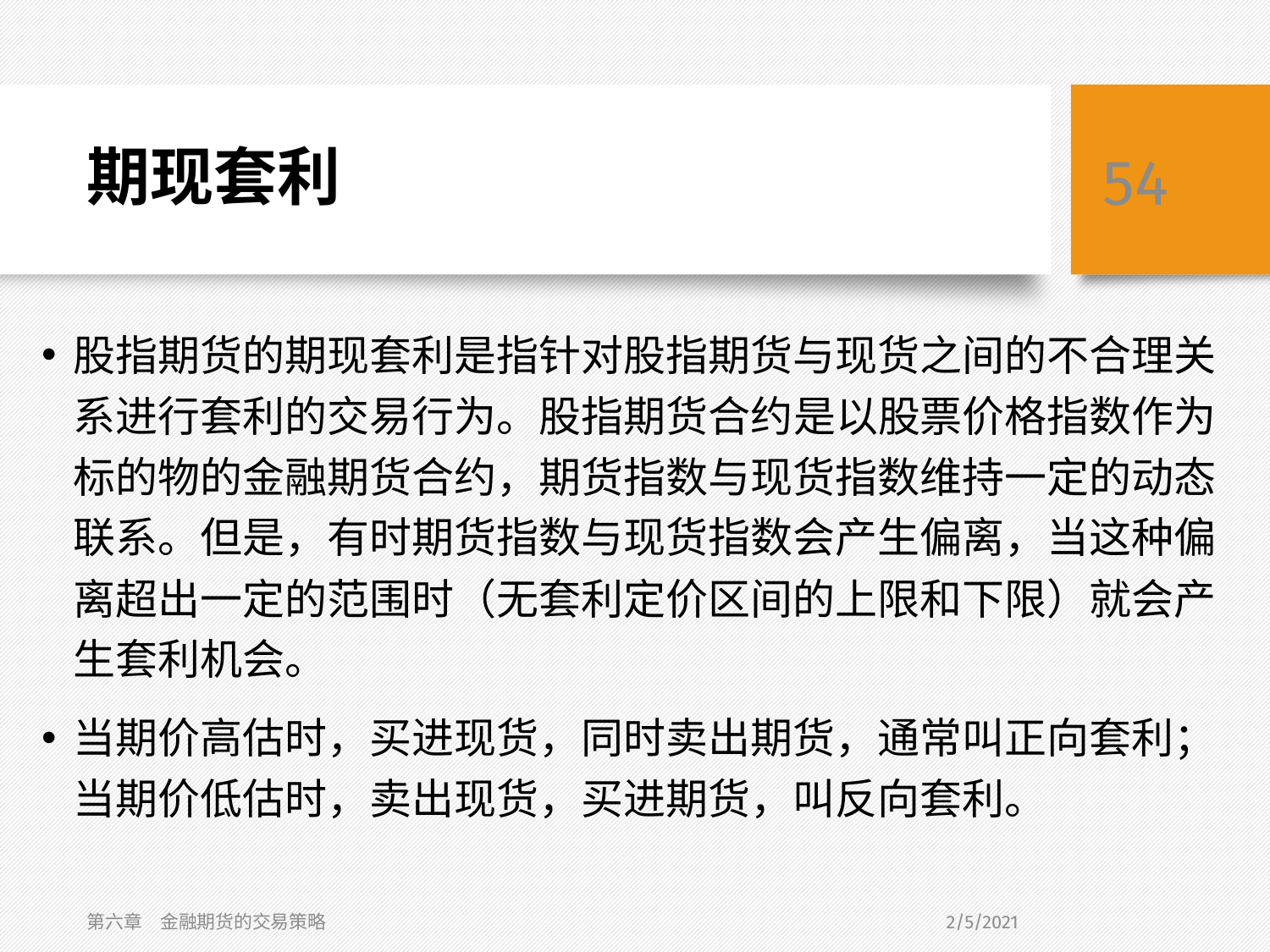

# 期现套利
54
股指期货的期现套利是指针对股指期货与现货之间的不合理关系进行套利的交易行为。股指期货合约是以股票价格指数作为标的物的金融期货合约，期货指数与现货指数维持一定的动态联系。但是，有时期货指数与现货指数会产生偏离，当这种偏离超出一定的范围时（无套利定价区间的上限和下限）就会产生套利机会。
当期价高估时，买进现货，同时卖出期货，通常叫正向套利；当期价低估时，卖出现货，买进期货，叫反向套利。
2/5/2021
第六章　金融期货的交易策略